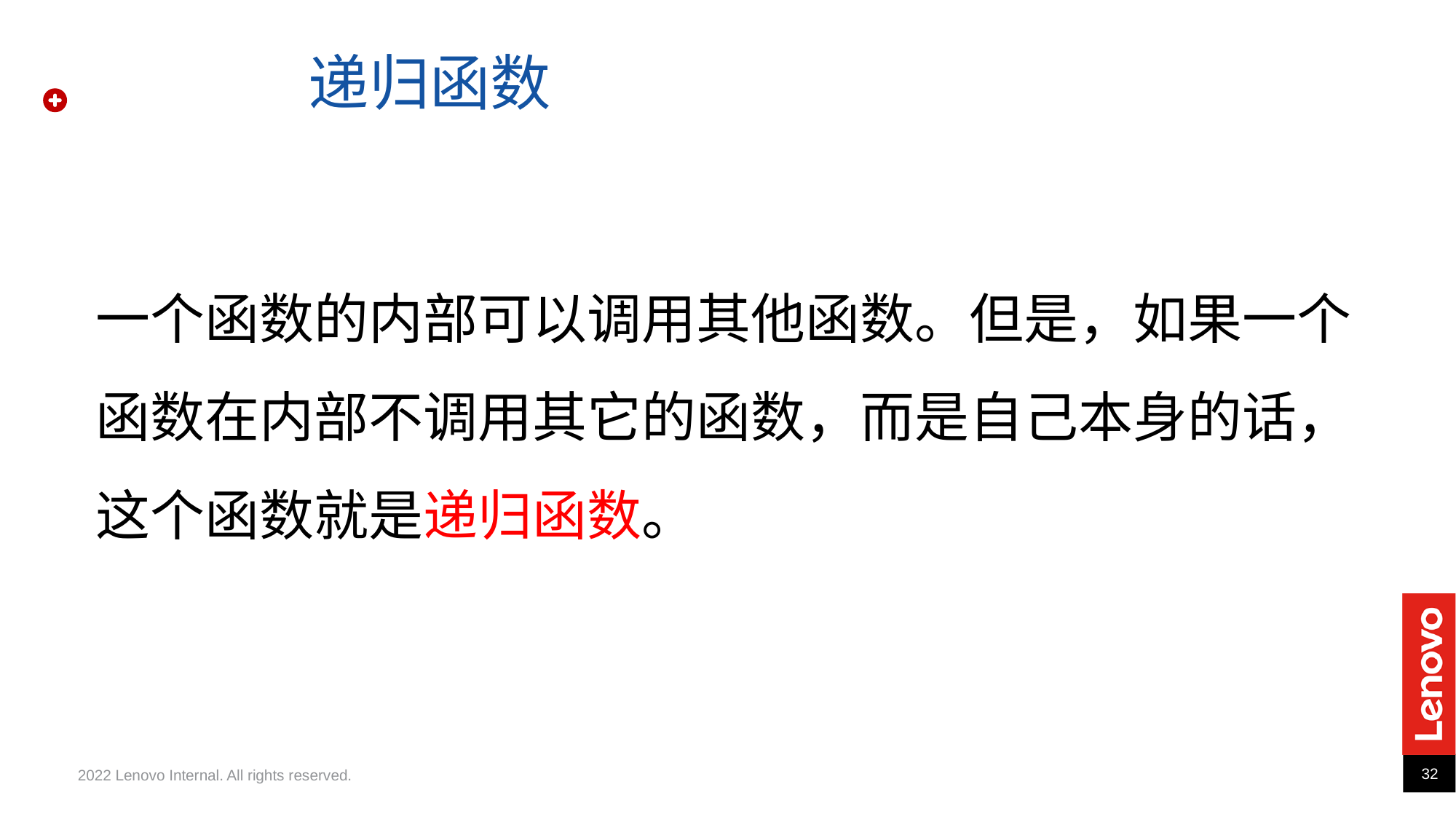

递归函数
一个函数的内部可以调用其他函数。但是，如果一个函数在内部不调用其它的函数，而是自己本身的话，这个函数就是递归函数。